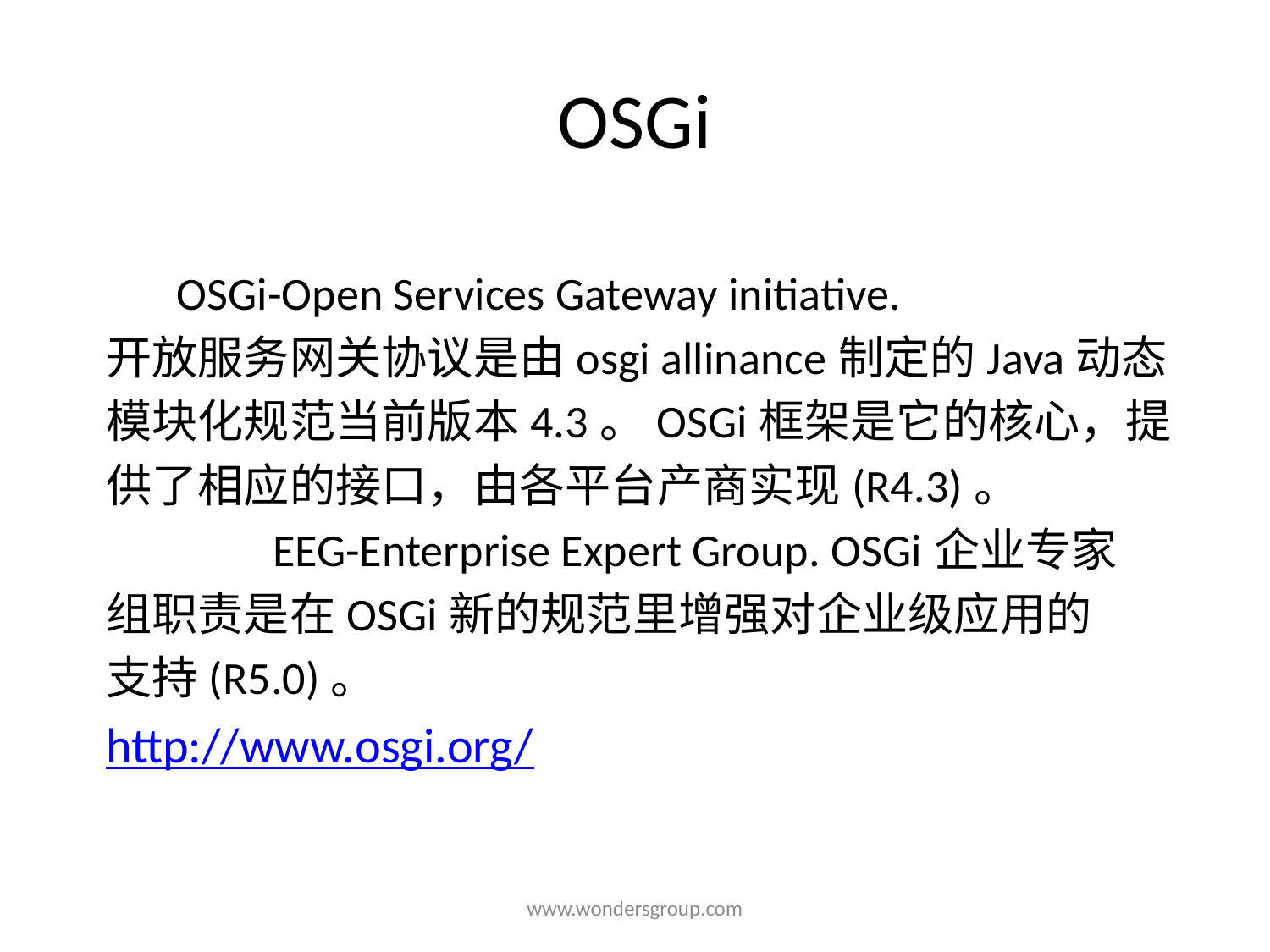

# OSGi
	   OSGi-Open Services Gateway initiative.
开放服务网关协议是由osgi allinance制定的Java动态
模块化规范当前版本4.3。OSGi框架是它的核心，提
供了相应的接口，由各平台产商实现(R4.3)。
		EEG-Enterprise Expert Group. OSGi企业专家
组职责是在OSGi新的规范里增强对企业级应用的
支持(R5.0)。
http://www.osgi.org/

www.wondersgroup.com